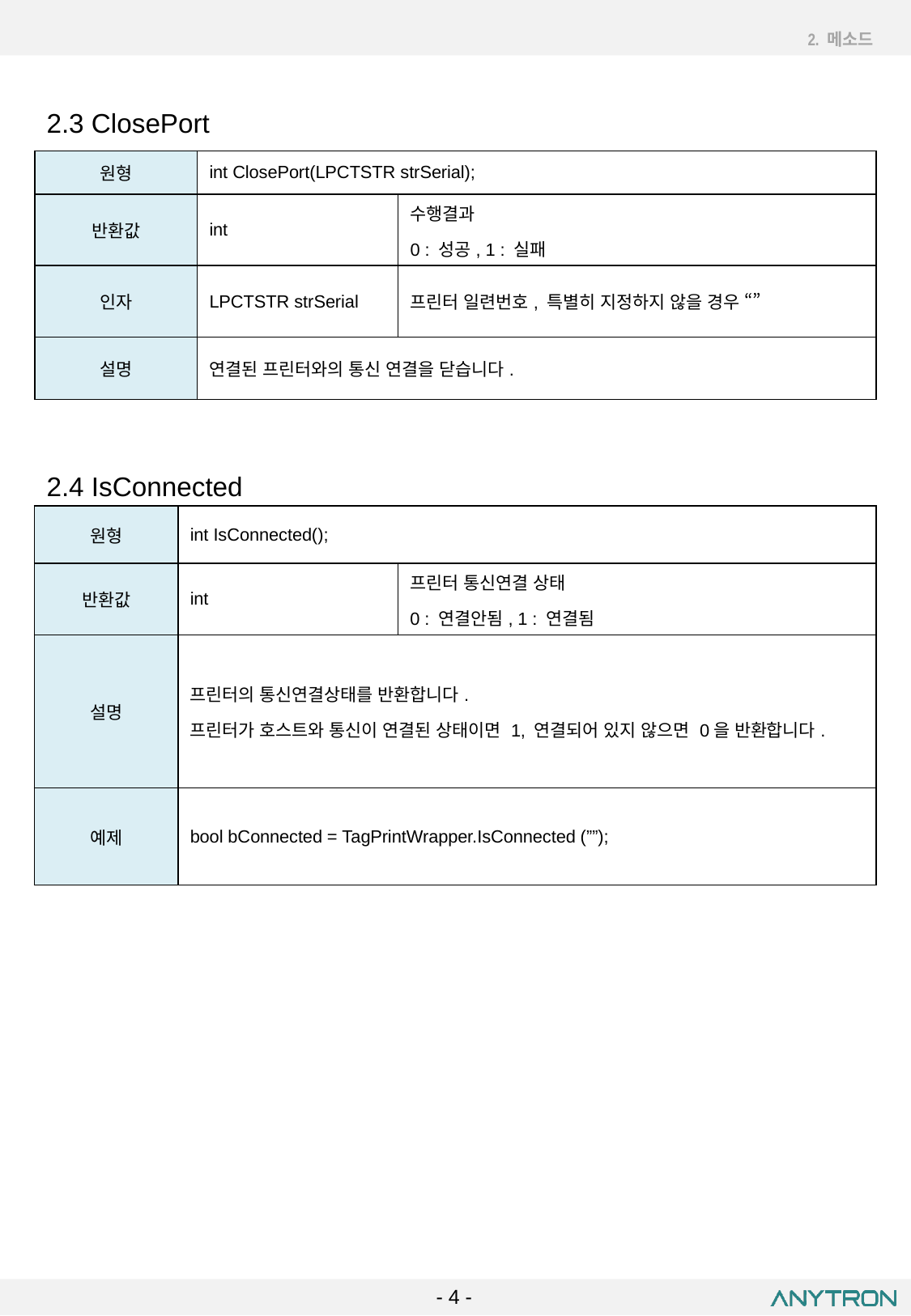

2. 메소드
2.3 ClosePort
| 원형 | int ClosePort(LPCTSTR strSerial); |  |
| --- | --- | --- |
| 반환값 | int | 수행결과 0 : 성공, 1 : 실패 |
| 인자 | LPCTSTR strSerial | 프린터 일련번호, 특별히 지정하지 않을 경우 “” |
| 설명 | 연결된 프린터와의 통신 연결을 닫습니다. |  |
2.4 IsConnected
| 원형 | int IsConnected(); |  |
| --- | --- | --- |
| 반환값 | int | 프린터 통신연결 상태 0 : 연결안됨, 1 : 연결됨 |
| 설명 | 프린터의 통신연결상태를 반환합니다. 프린터가 호스트와 통신이 연결된 상태이면 1, 연결되어 있지 않으면 0을 반환합니다. |  |
| 예제 | bool bConnected = TagPrintWrapper.IsConnected (””); |  |